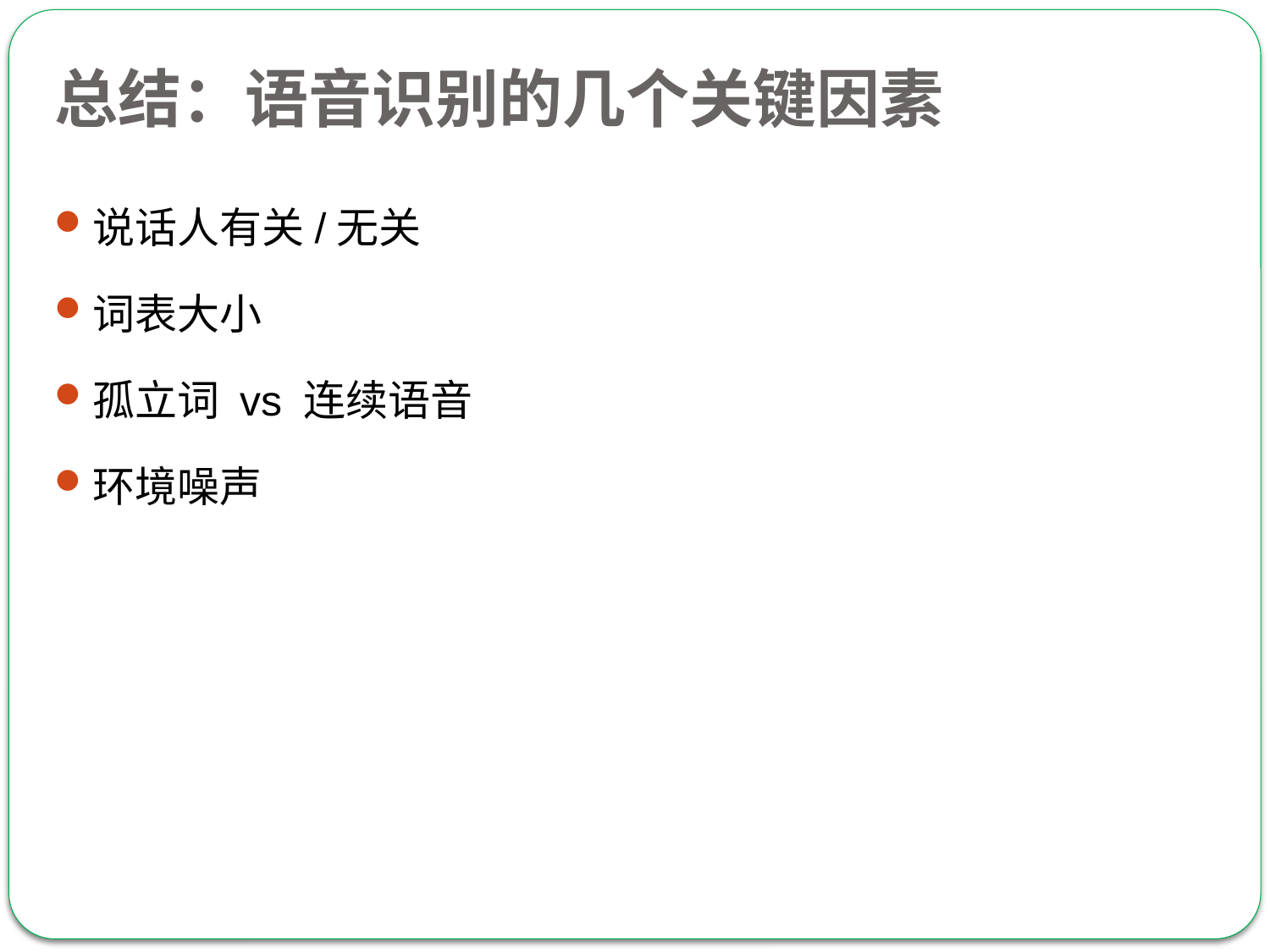

# 总结：语音识别的几个关键因素
说话人有关/无关
词表大小
孤立词 vs 连续语音
环境噪声